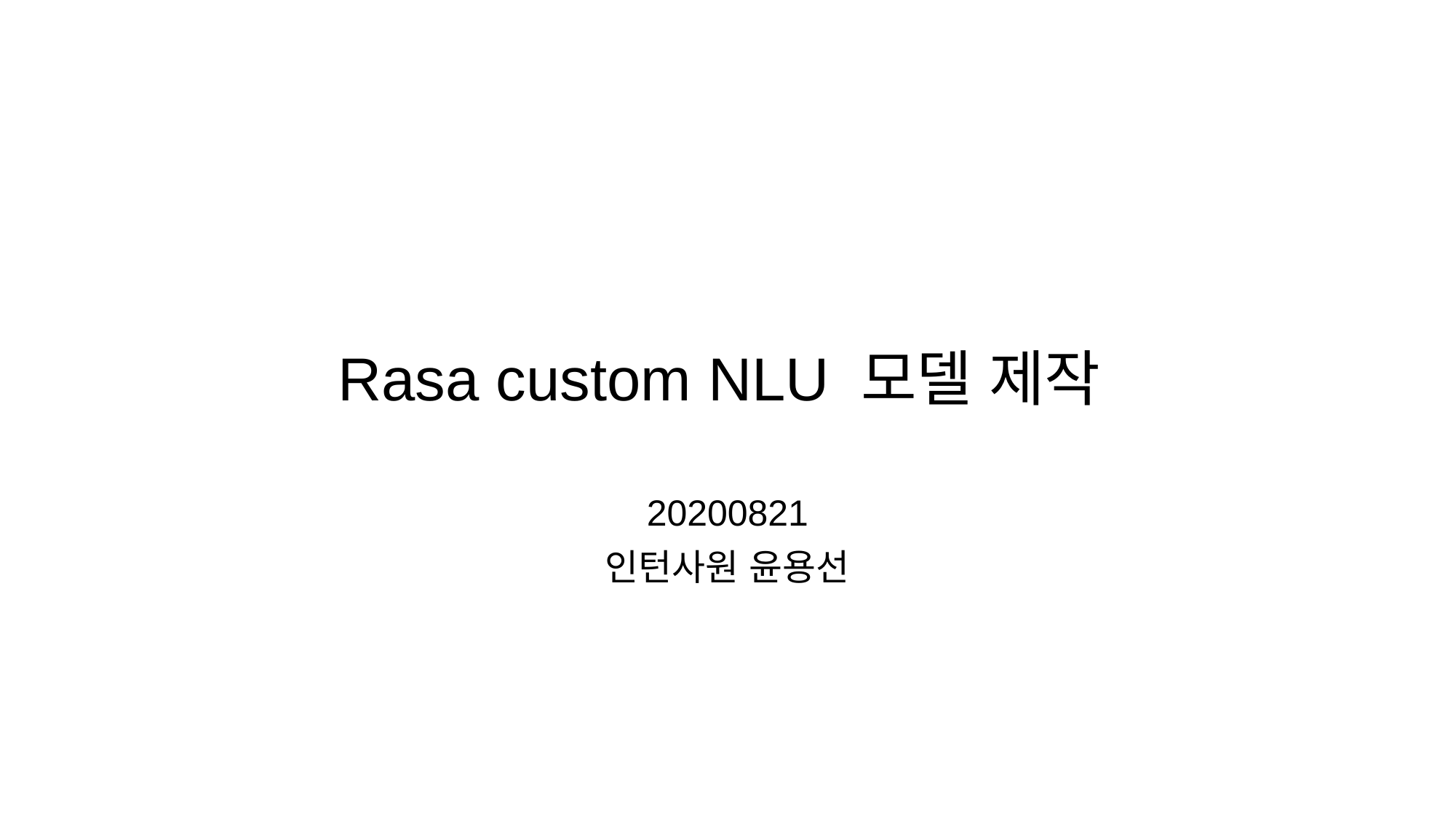

# Rasa custom NLU 모델 제작

20200821
인턴사원 윤용선